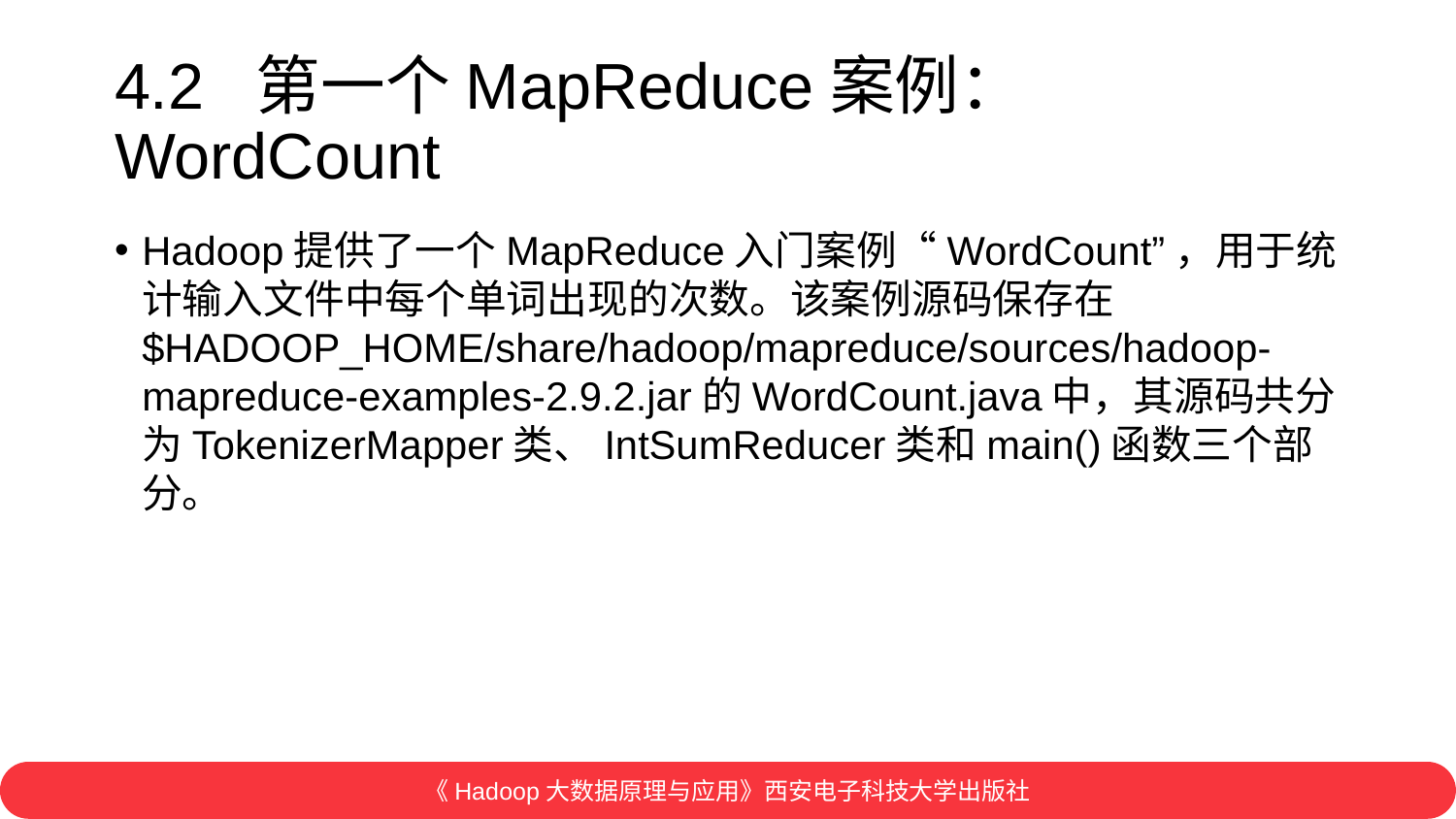

# 4.2  第一个MapReduce案例：WordCount
Hadoop提供了一个MapReduce入门案例“WordCount”，用于统计输入文件中每个单词出现的次数。该案例源码保存在$HADOOP_HOME/share/hadoop/mapreduce/sources/hadoop-mapreduce-examples-2.9.2.jar的WordCount.java中，其源码共分为TokenizerMapper类、IntSumReducer类和main()函数三个部分。